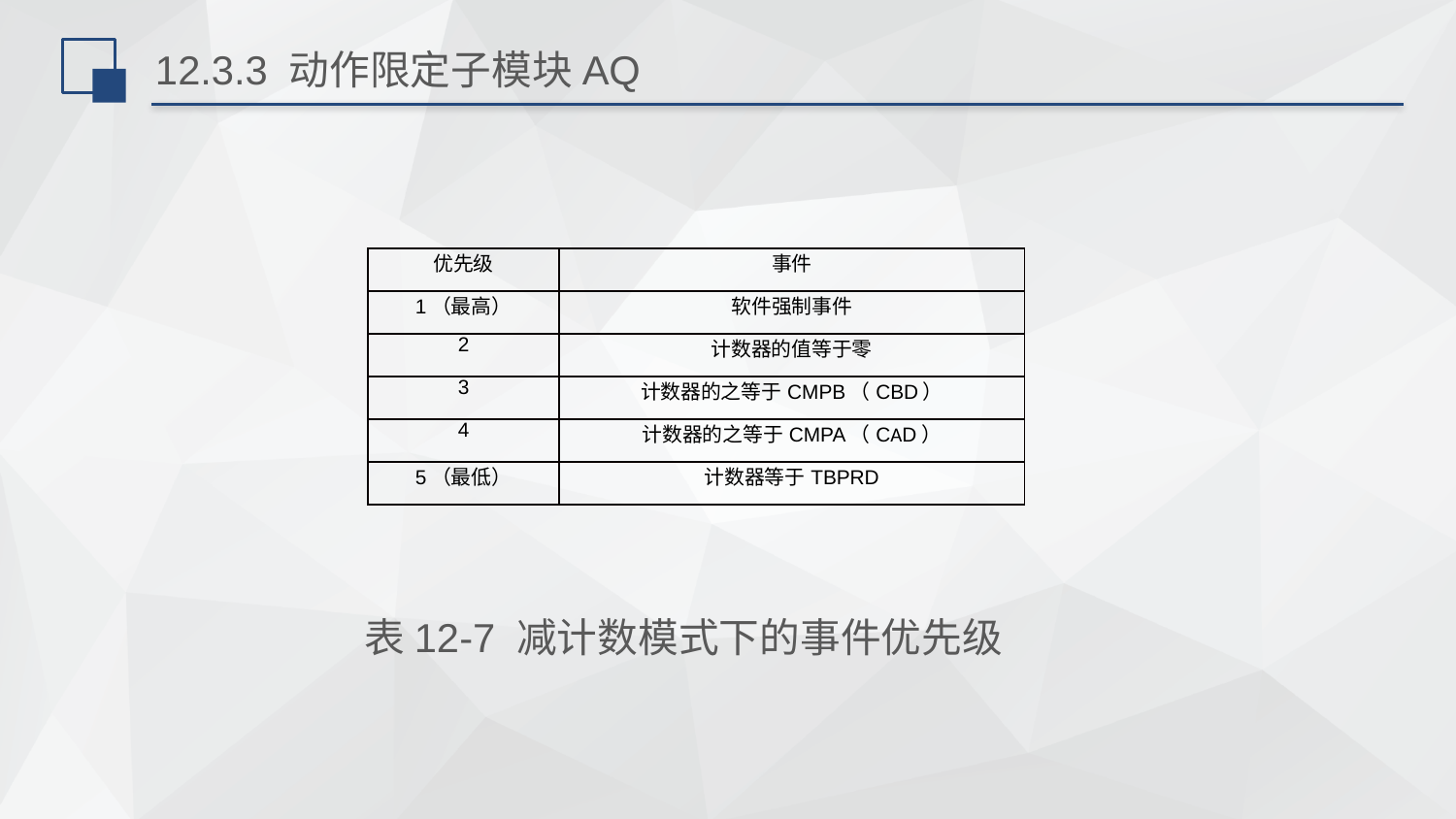

# 12.3.3 动作限定子模块AQ
| 优先级 | 事件 |
| --- | --- |
| 1（最高） | 软件强制事件 |
| 2 | 计数器的值等于零 |
| 3 | 计数器的之等于CMPB（CBD） |
| 4 | 计数器的之等于CMPA（CAD） |
| 5（最低） | 计数器等于TBPRD |
表12-7 减计数模式下的事件优先级